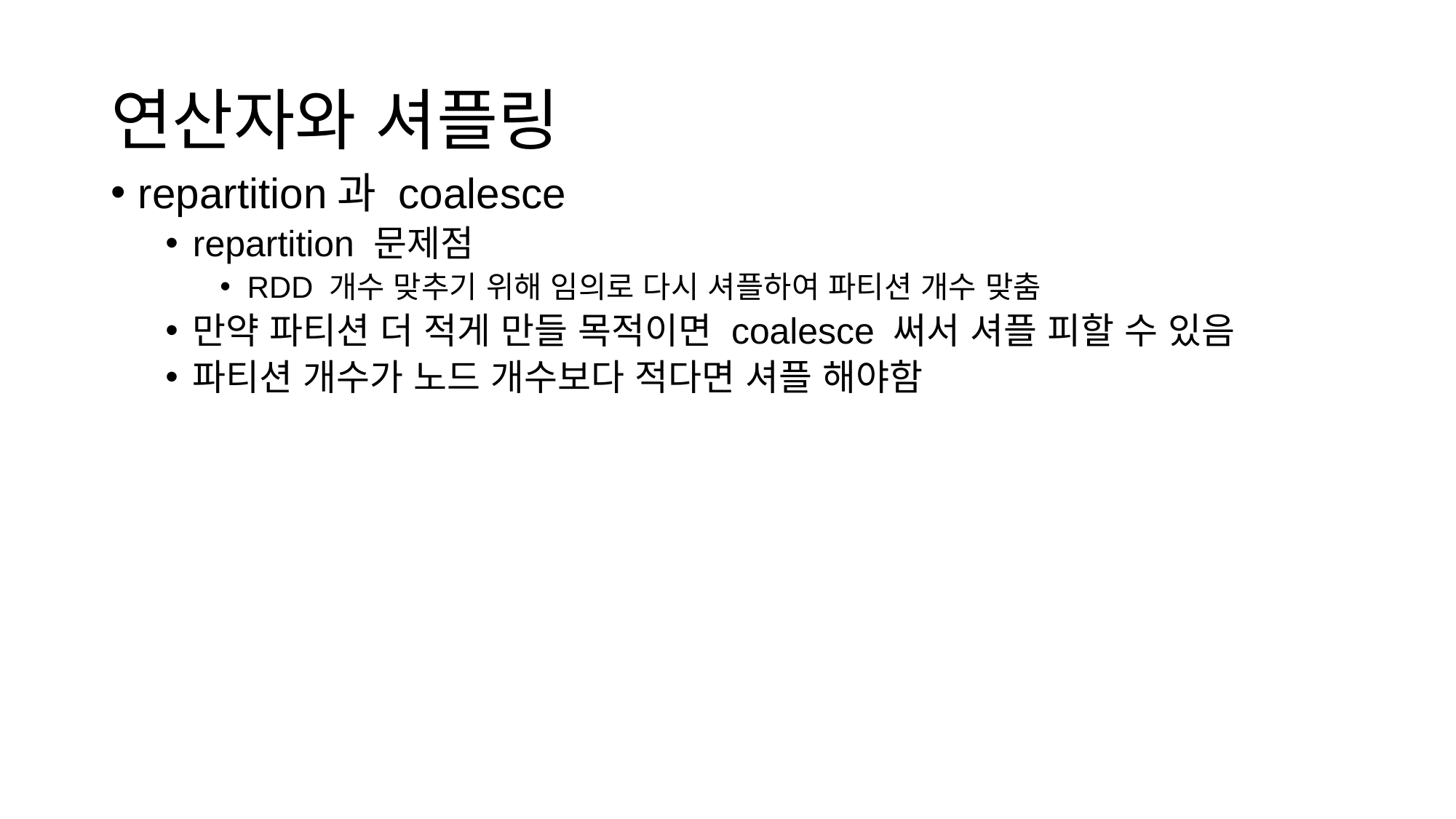

# 연산자와 셔플링
repartition과 coalesce
repartition 문제점
RDD 개수 맞추기 위해 임의로 다시 셔플하여 파티션 개수 맞춤
만약 파티션 더 적게 만들 목적이면 coalesce 써서 셔플 피할 수 있음
파티션 개수가 노드 개수보다 적다면 셔플 해야함